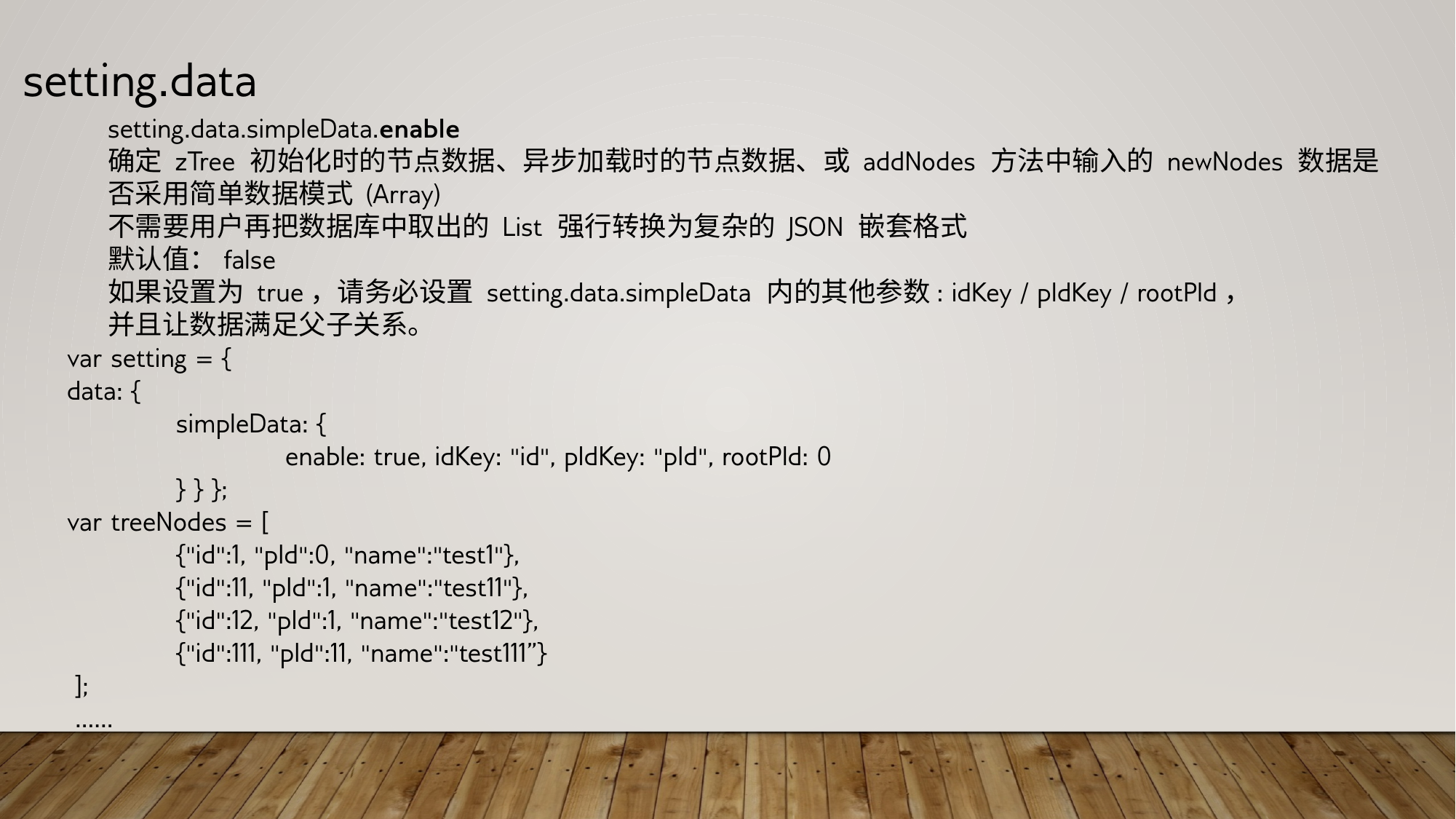

setting.data
setting.data.simpleData.enable
确定 zTree 初始化时的节点数据、异步加载时的节点数据、或 addNodes 方法中输入的 newNodes 数据是
否采用简单数据模式 (Array)
不需要用户再把数据库中取出的 List 强行转换为复杂的 JSON 嵌套格式
默认值：false
如果设置为 true，请务必设置 setting.data.simpleData 内的其他参数: idKey / pIdKey / rootPId，
并且让数据满足父子关系。
var setting = {
data: {
	simpleData: {
		enable: true, idKey: "id", pIdKey: "pId", rootPId: 0
	} } };
var treeNodes = [
	{"id":1, "pId":0, "name":"test1"},
	{"id":11, "pId":1, "name":"test11"},
	{"id":12, "pId":1, "name":"test12"},
	{"id":111, "pId":11, "name":"test111”}
 ];
 ......